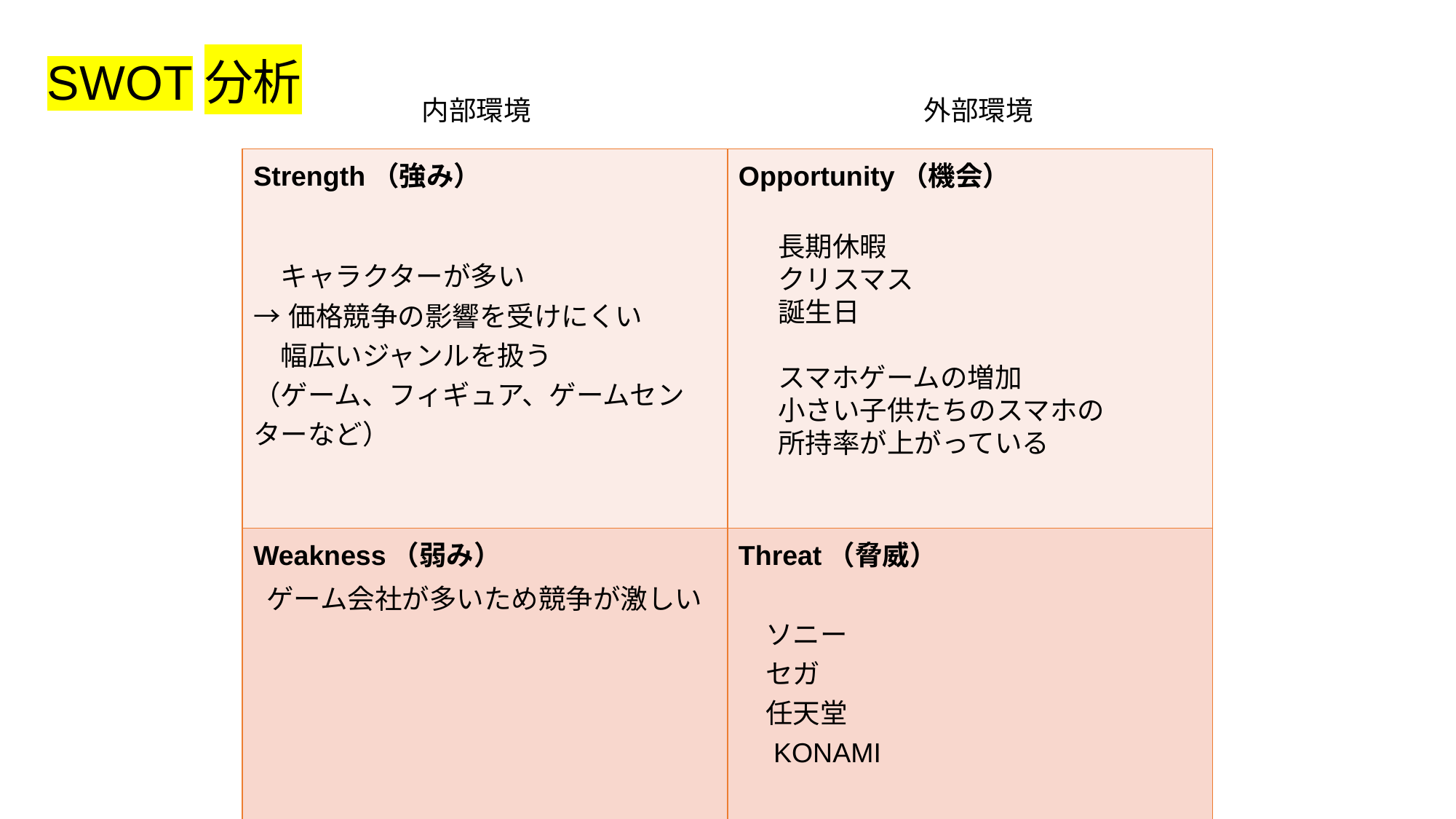

SWOT分析
内部環境
外部環境
| Strength（強み） 　キャラクターが多い →価格競争の影響を受けにくい 　幅広いジャンルを扱う （ゲーム、フィギュア、ゲームセンターなど） | Opportunity（機会） |
| --- | --- |
| Weakness（弱み） | Threat（脅威） 　　 　ソニー 　セガ 　任天堂 　KONAMI |
長期休暇
クリスマス
誕生日

スマホゲームの増加
小さい子供たちのスマホの所持率が上がっている
ゲーム会社が多いため競争が激しい